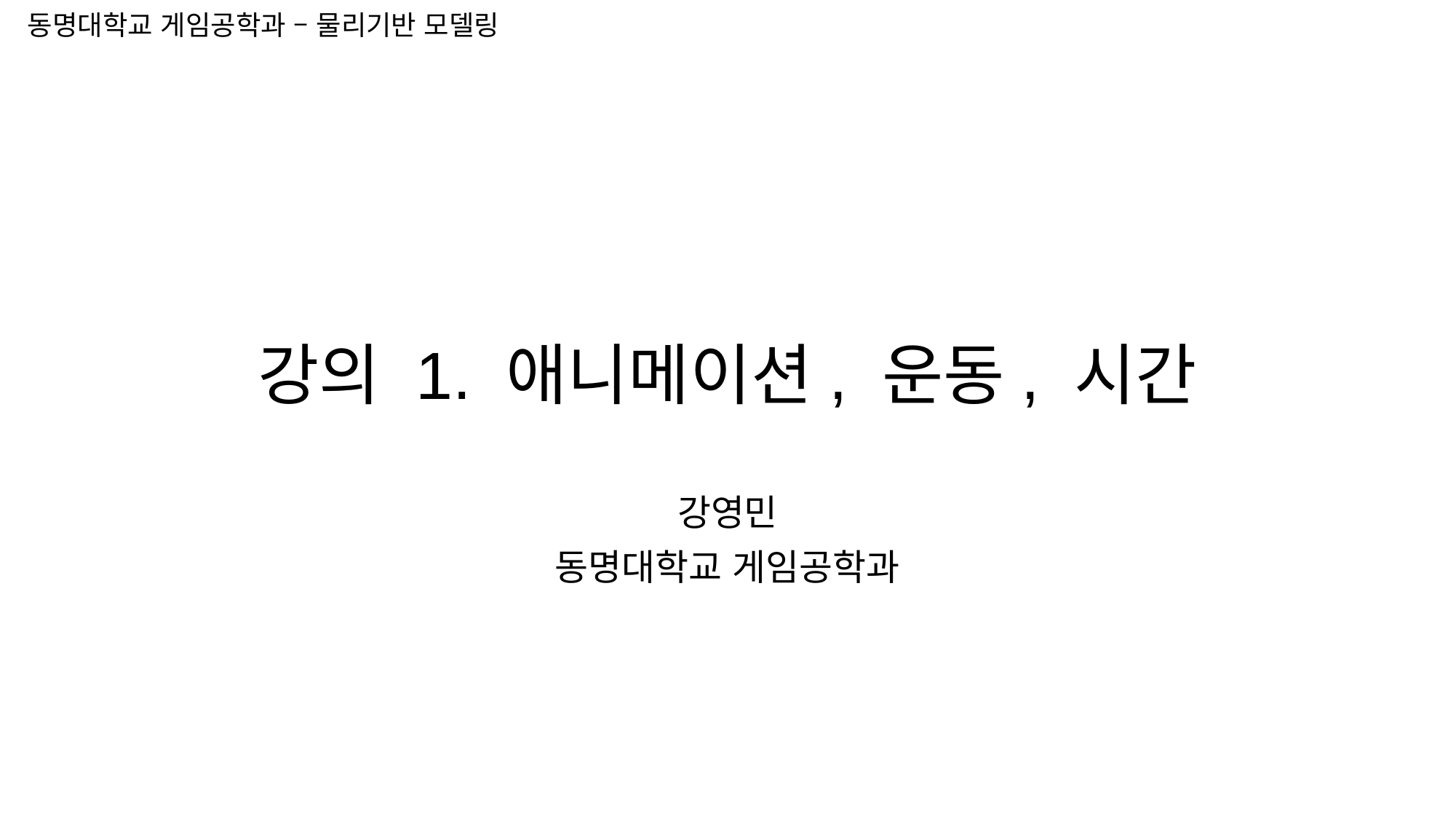

# 강의 1. 애니메이션, 운동, 시간

강영민
동명대학교 게임공학과